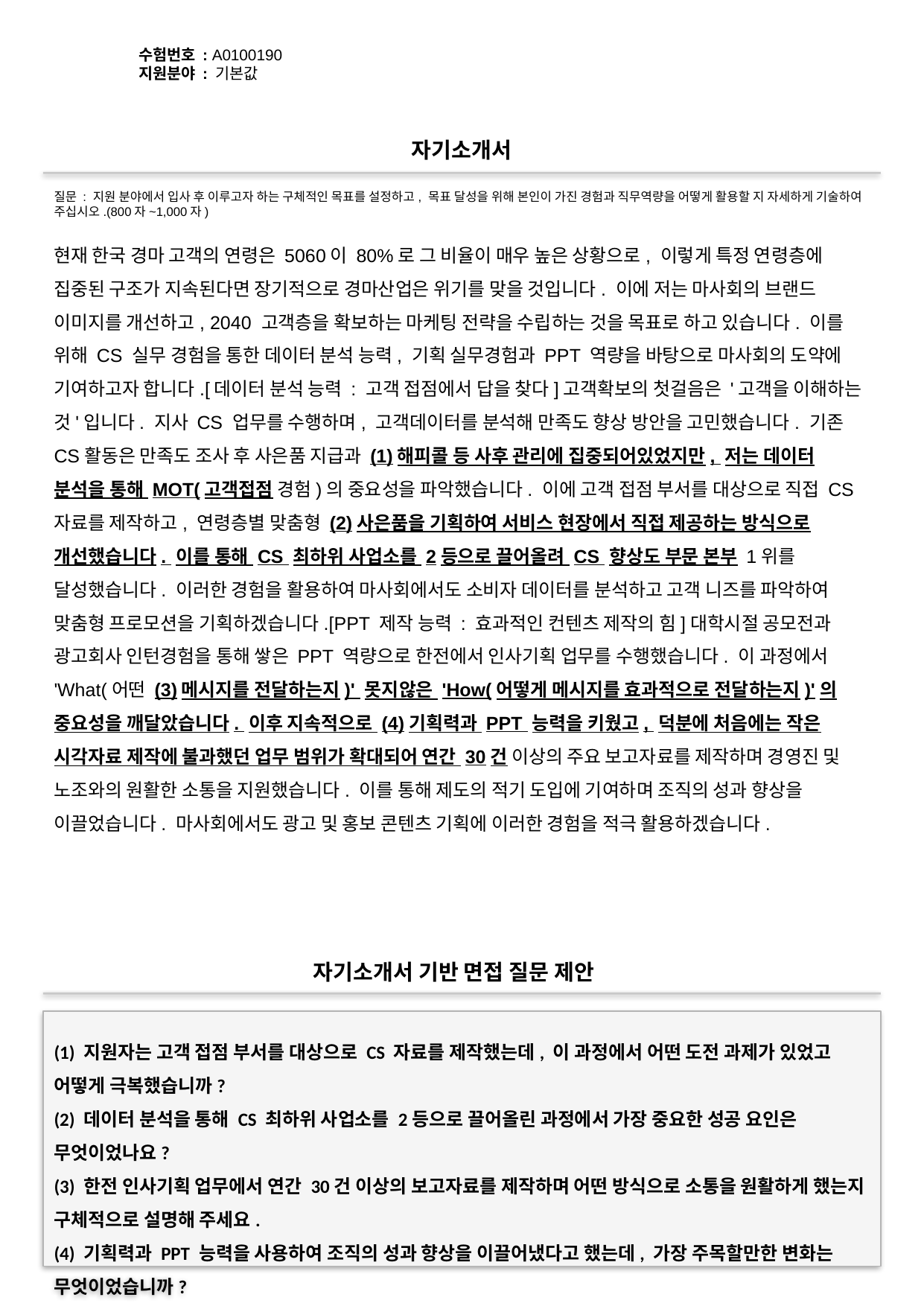

수험번호 : A0100190
지원분야 : 기본값
#

자기소개서

질문 : 지원 분야에서 입사 후 이루고자 하는 구체적인 목표를 설정하고, 목표 달성을 위해 본인이 가진 경험과 직무역량을 어떻게 활용할 지 자세하게 기술하여 주십시오.(800자~1,000자)

현재 한국 경마 고객의 연령은 5060이 80%로 그 비율이 매우 높은 상황으로, 이렇게 특정 연령층에 집중된 구조가 지속된다면 장기적으로 경마산업은 위기를 맞을 것입니다. 이에 저는 마사회의 브랜드 이미지를 개선하고, 2040 고객층을 확보하는 마케팅 전략을 수립하는 것을 목표로 하고 있습니다. 이를 위해 CS 실무 경험을 통한 데이터 분석 능력, 기획 실무경험과 PPT 역량을 바탕으로 마사회의 도약에 기여하고자 합니다.[데이터 분석 능력 : 고객 접점에서 답을 찾다]고객확보의 첫걸음은 '고객을 이해하는 것'입니다. 지사 CS 업무를 수행하며, 고객데이터를 분석해 만족도 향상 방안을 고민했습니다. 기존 CS활동은 만족도 조사 후 사은품 지급과 (1)해피콜 등 사후 관리에 집중되어있었지만, 저는 데이터 분석을 통해 MOT(고객접점 경험)의 중요성을 파악했습니다. 이에 고객 접점 부서를 대상으로 직접 CS자료를 제작하고, 연령층별 맞춤형 (2)사은품을 기획하여 서비스 현장에서 직접 제공하는 방식으로 개선했습니다. 이를 통해 CS 최하위 사업소를 2등으로 끌어올려 CS 향상도 부문 본부 1위를 달성했습니다. 이러한 경험을 활용하여 마사회에서도 소비자 데이터를 분석하고 고객 니즈를 파악하여 맞춤형 프로모션을 기획하겠습니다.[PPT 제작 능력 : 효과적인 컨텐츠 제작의 힘]대학시절 공모전과 광고회사 인턴경험을 통해 쌓은 PPT 역량으로 한전에서 인사기획 업무를 수행했습니다. 이 과정에서 'What(어떤 (3)메시지를 전달하는지)' 못지않은 'How(어떻게 메시지를 효과적으로 전달하는지)'의 중요성을 깨달았습니다. 이후 지속적으로 (4)기획력과 PPT 능력을 키웠고, 덕분에 처음에는 작은 시각자료 제작에 불과했던 업무 범위가 확대되어 연간 30건 이상의 주요 보고자료를 제작하며 경영진 및 노조와의 원활한 소통을 지원했습니다. 이를 통해 제도의 적기 도입에 기여하며 조직의 성과 향상을 이끌었습니다. 마사회에서도 광고 및 홍보 콘텐츠 기획에 이러한 경험을 적극 활용하겠습니다.

자기소개서 기반 면접 질문 제안

(1) 지원자는 고객 접점 부서를 대상으로 CS 자료를 제작했는데, 이 과정에서 어떤 도전 과제가 있었고 어떻게 극복했습니까?
(2) 데이터 분석을 통해 CS 최하위 사업소를 2등으로 끌어올린 과정에서 가장 중요한 성공 요인은 무엇이었나요?
(3) 한전 인사기획 업무에서 연간 30건 이상의 보고자료를 제작하며 어떤 방식으로 소통을 원활하게 했는지 구체적으로 설명해 주세요.
(4) 기획력과 PPT 능력을 사용하여 조직의 성과 향상을 이끌어냈다고 했는데, 가장 주목할만한 변화는 무엇이었습니까?